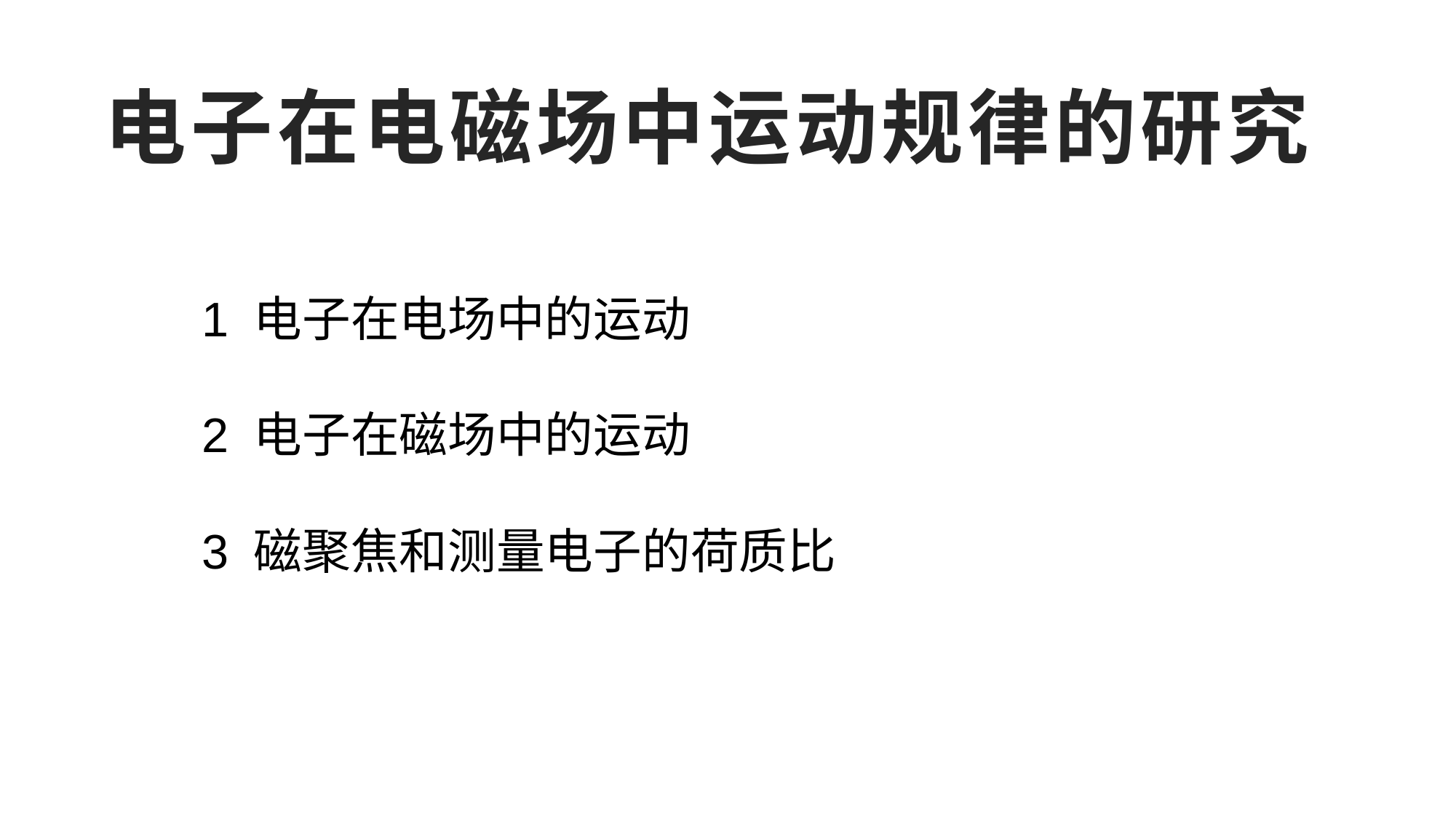

# 电子在电磁场中运动规律的研究
1 电子在电场中的运动

2 电子在磁场中的运动

3 磁聚焦和测量电子的荷质比